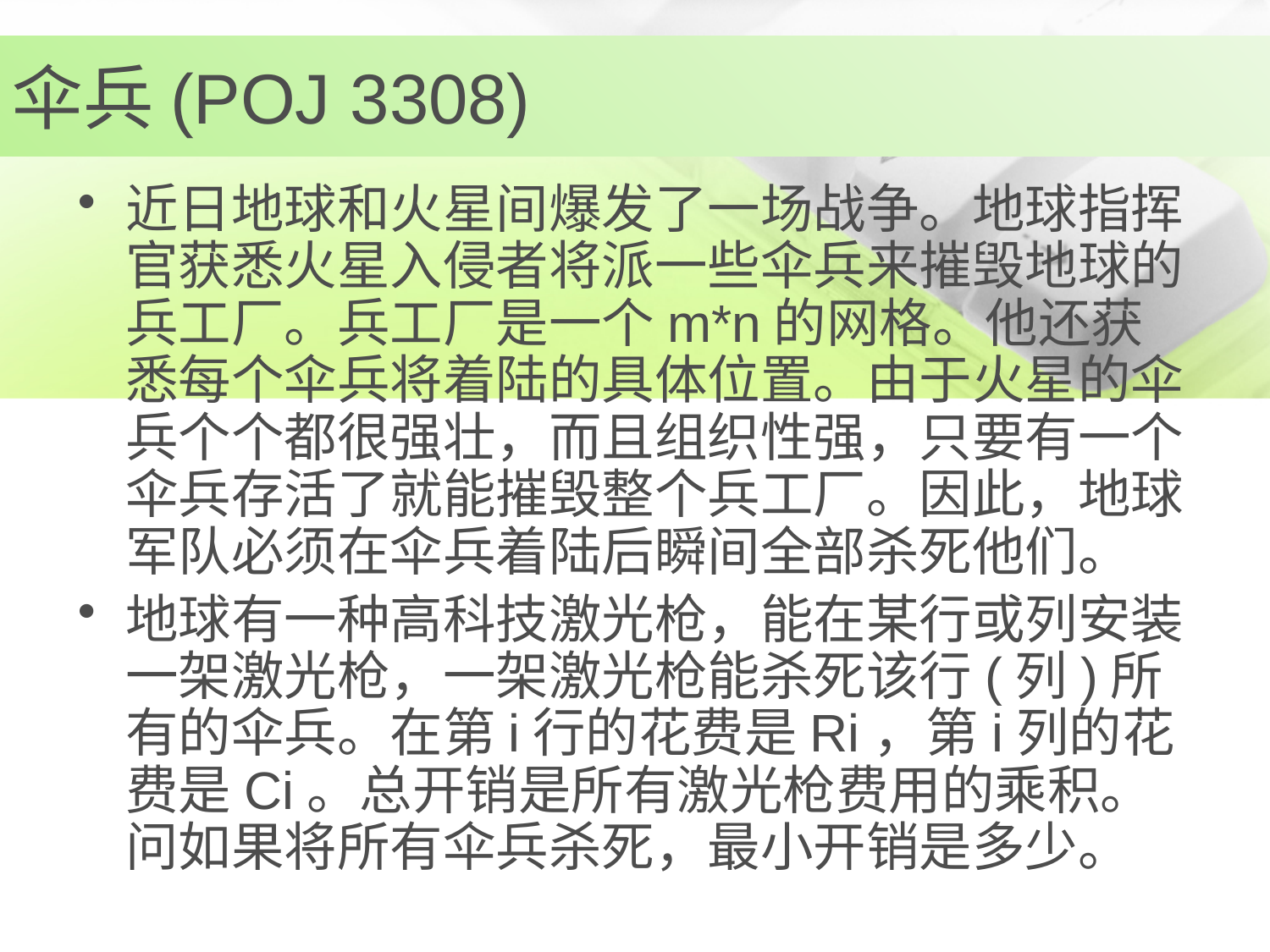

伞兵(POJ 3308)
近日地球和火星间爆发了一场战争。地球指挥官获悉火星入侵者将派一些伞兵来摧毁地球的兵工厂。兵工厂是一个m*n的网格。他还获悉每个伞兵将着陆的具体位置。由于火星的伞兵个个都很强壮，而且组织性强，只要有一个伞兵存活了就能摧毁整个兵工厂。因此，地球军队必须在伞兵着陆后瞬间全部杀死他们。
地球有一种高科技激光枪，能在某行或列安装一架激光枪，一架激光枪能杀死该行(列)所有的伞兵。在第i行的花费是Ri，第i列的花费是Ci。总开销是所有激光枪费用的乘积。问如果将所有伞兵杀死，最小开销是多少。